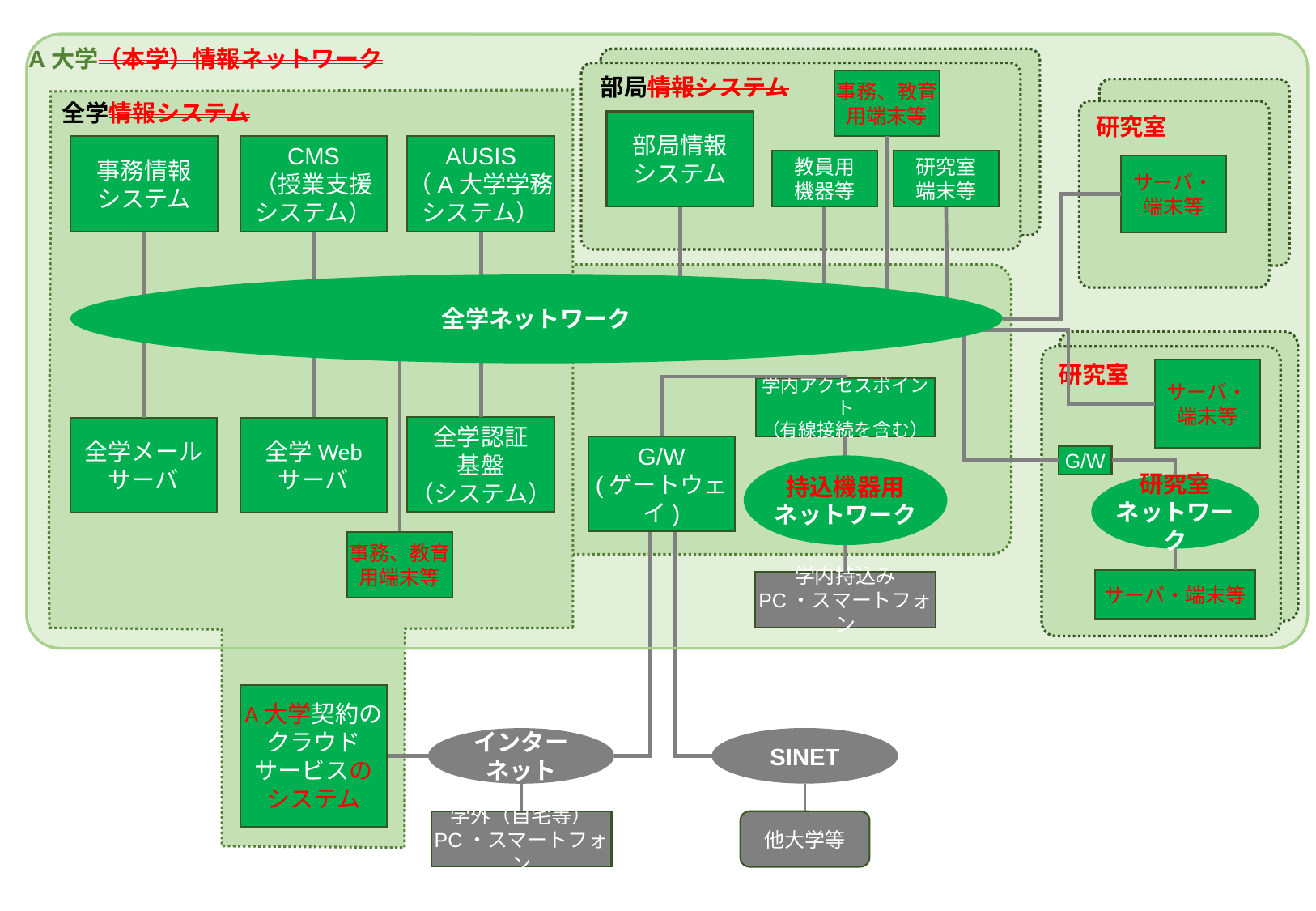

A大学（本学）情報ネットワーク

事務、教育用端末等
部局情報システム

全学情報システム

部局情報
システム
研究室
事務情報
システム
CMS
（授業支援
システム）
AUSIS
（A大学学務
システム）
教員用
機器等
研究室
端末等
サーバ・
端末等

全学ネットワーク

研究室
サーバ・
端末等
学内アクセスポイント
（有線接続を含む）
全学認証
基盤
（システム）
全学メール
サーバ
全学Web
サーバ
G/W
(ゲートウェイ)
G/W
持込機器用
ネットワーク
研究室
ネットワーク
事務、教育用端末等
サーバ・端末等
学内持込み
PC・スマートフォン
A大学契約の
クラウド
サービスの
システム
SINET
インターネット
学外（自宅等）
PC・スマートフォン
他大学等